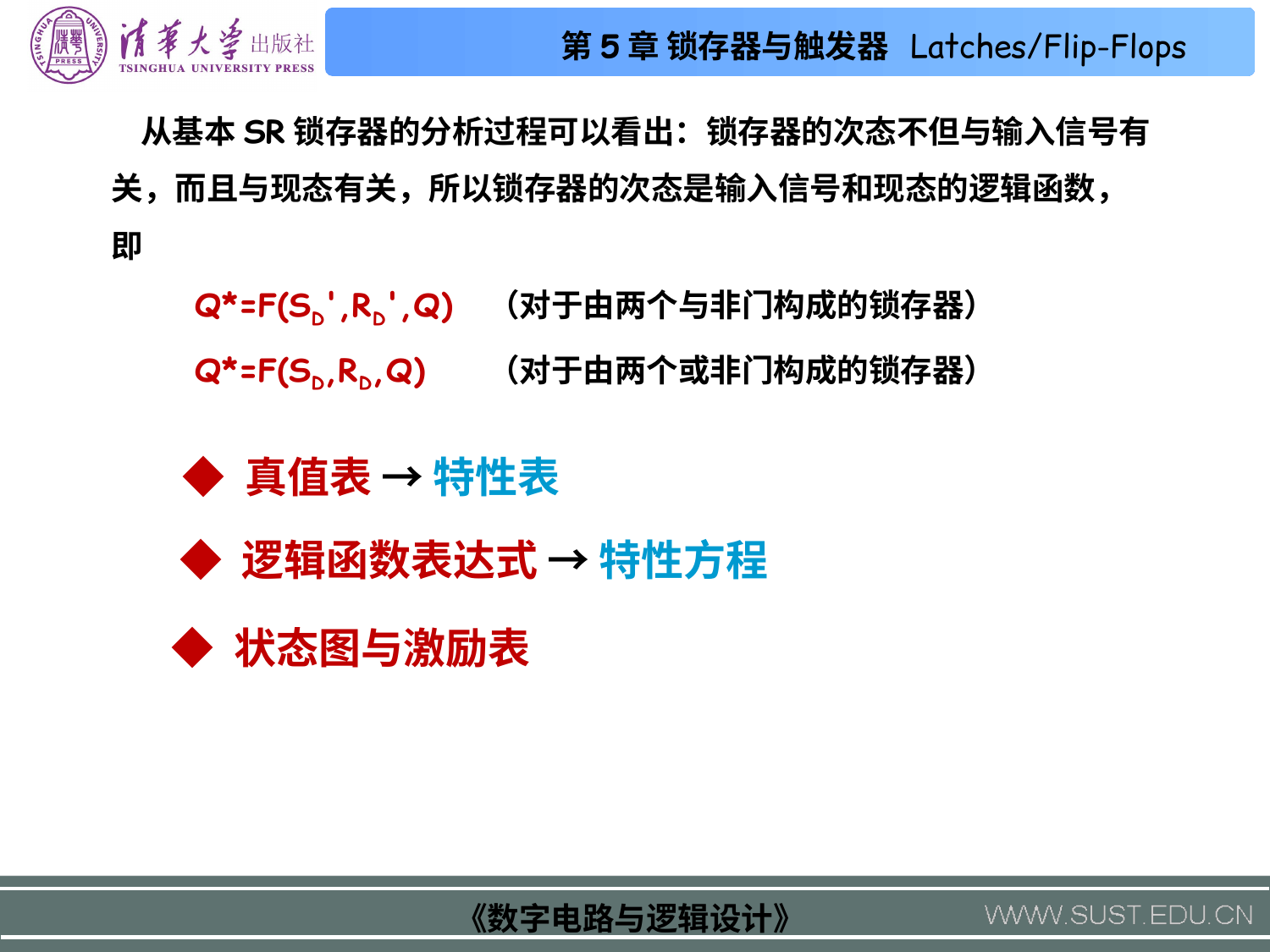

从基本SR锁存器的分析过程可以看出：锁存器的次态不但与输入信号有关，而且与现态有关，所以锁存器的次态是输入信号和现态的逻辑函数，即
      Q*=F(SD',RD',Q)  （对于由两个与非门构成的锁存器）
      Q*=F(SD,RD,Q)    （对于由两个或非门构成的锁存器）
◆ 真值表 → 特性表
◆ 逻辑函数表达式 → 特性方程
◆ 状态图与激励表